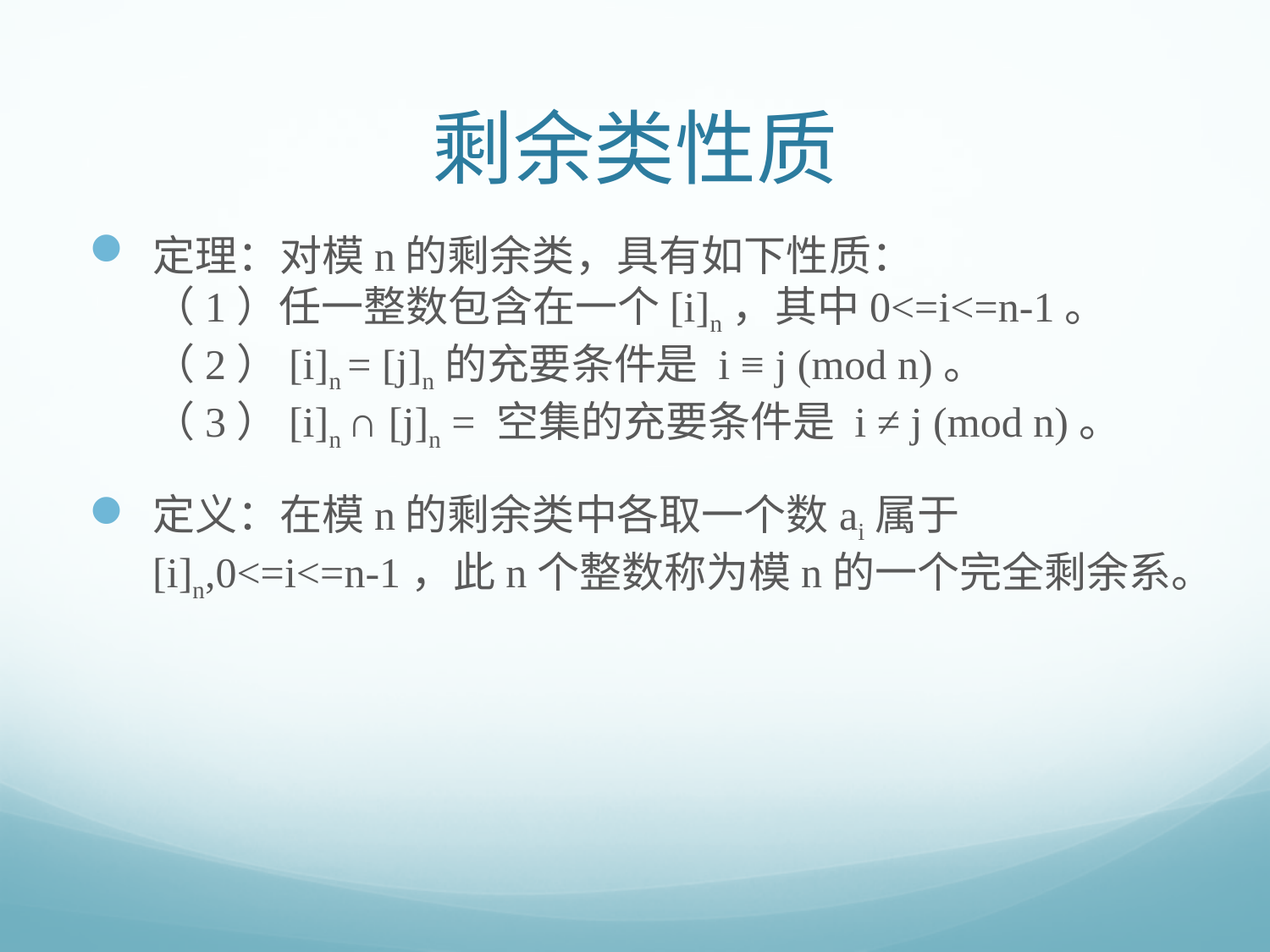

# 剩余类性质
定理：对模n的剩余类，具有如下性质：
（1）任一整数包含在一个[i]n，其中0<=i<=n-1。
（2）[i]n = [j]n的充要条件是 i ≡ j (mod n)。
（3）[i]n ∩ [j]n = 空集的充要条件是 i ≠ j (mod n)。
定义：在模n的剩余类中各取一个数ai属于[i]n,0<=i<=n-1，此n个整数称为模n的一个完全剩余系。